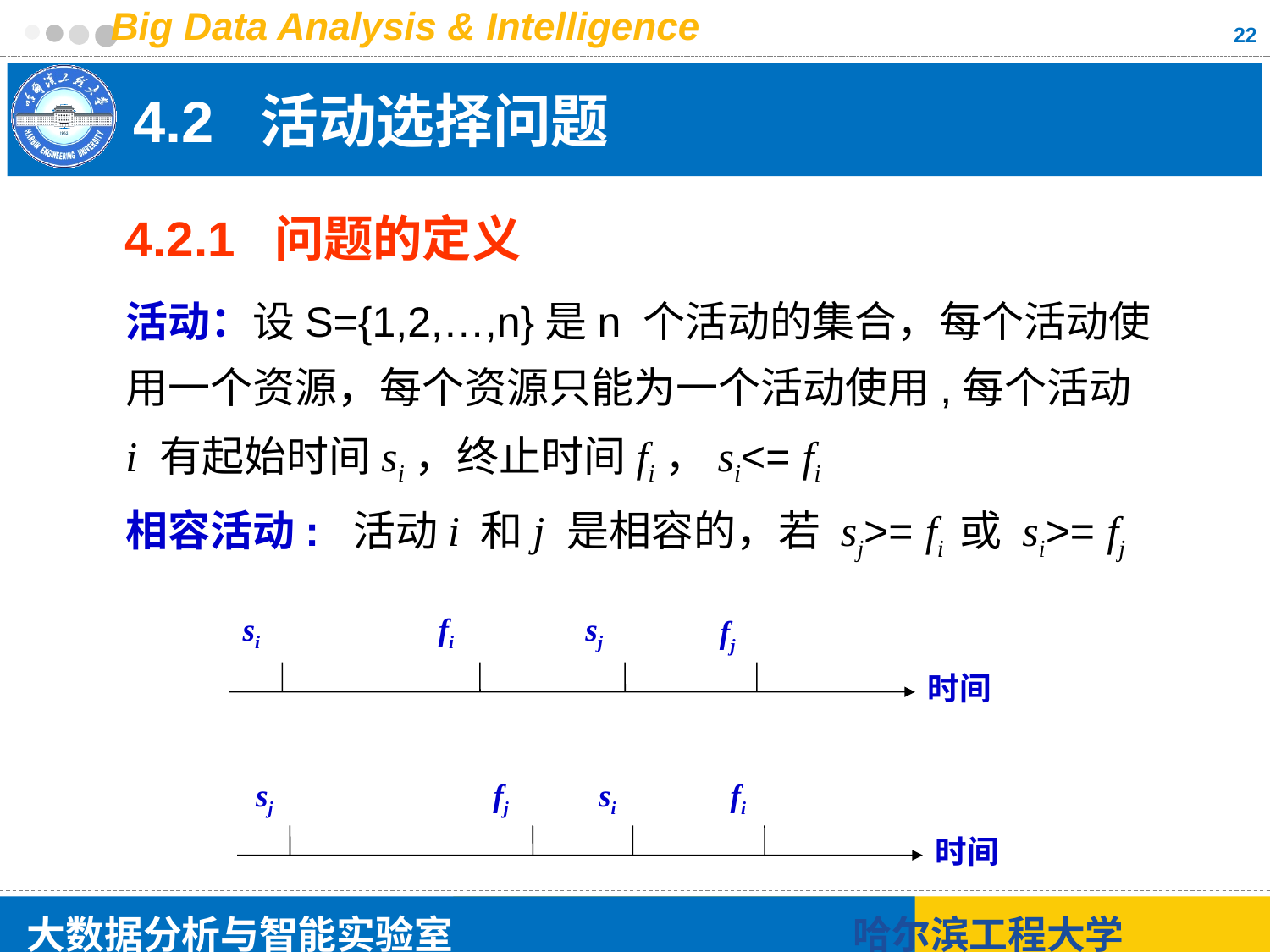

22
# 4.2  活动选择问题
4.2.1  问题的定义
活动：设S={1,2,…,n}是n 个活动的集合，每个活动使用一个资源，每个资源只能为一个活动使用,每个活动 i 有起始时间si，终止时间fi，si<= fi
相容活动:  活动i 和j 是相容的，若 sj>= fi 或 si>= fj
fi
sj
si
fj

时间

sj
fj
si
fi

时间